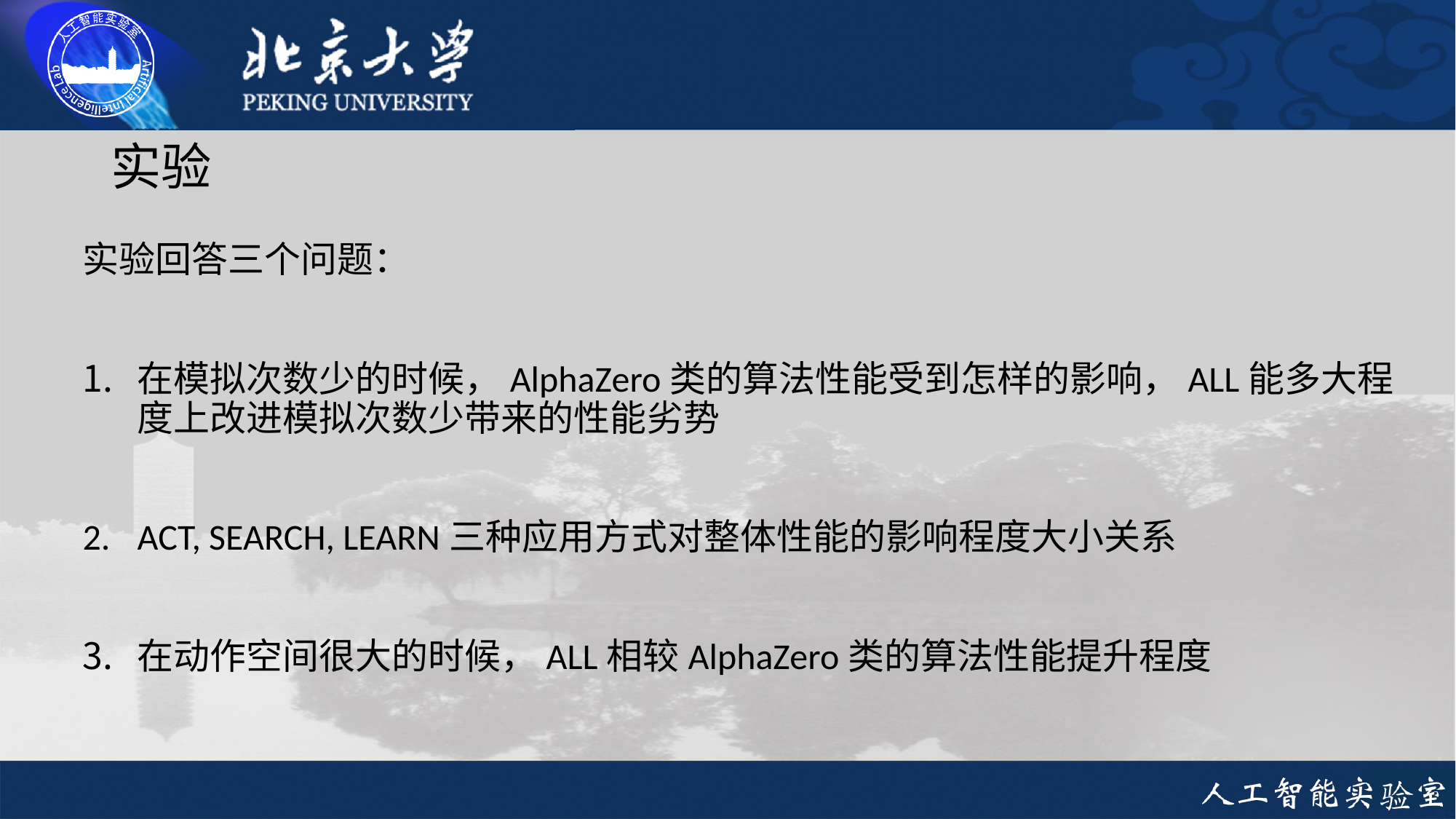

# 实验

实验回答三个问题：

在模拟次数少的时候，AlphaZero类的算法性能受到怎样的影响，ALL能多大程度上改进模拟次数少带来的性能劣势

ACT, SEARCH, LEARN三种应用方式对整体性能的影响程度大小关系

在动作空间很大的时候，ALL相较AlphaZero类的算法性能提升程度